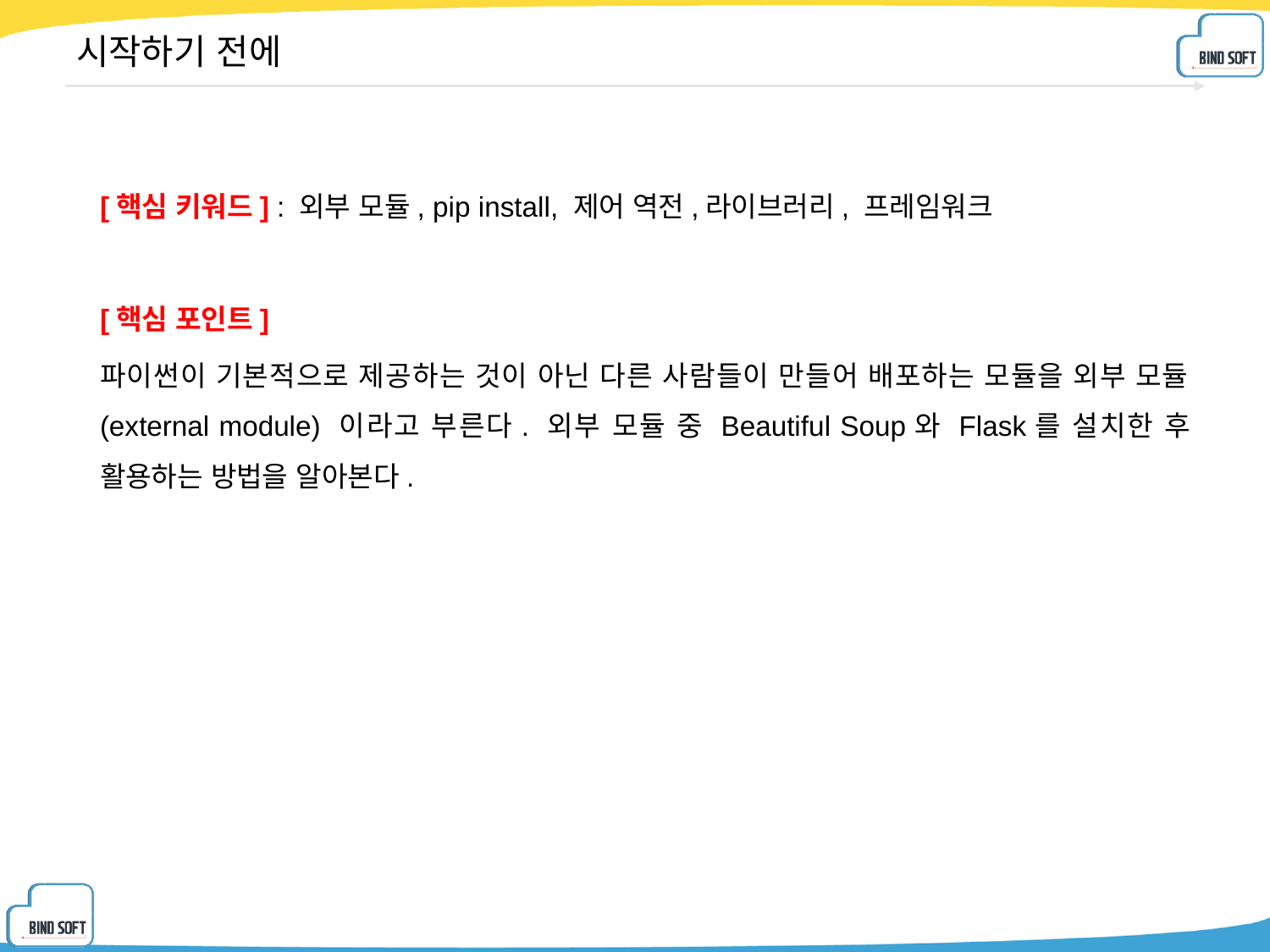

# 시작하기 전에
[핵심 키워드] : 외부 모듈, pip install, 제어 역전,라이브러리, 프레임워크

[핵심 포인트]
파이썬이 기본적으로 제공하는 것이 아닌 다른 사람들이 만들어 배포하는 모듈을 외부 모듈 (external module) 이라고 부른다. 외부 모듈 중 Beautiful Soup와 Flask를 설치한 후 활용하는 방법을 알아본다.